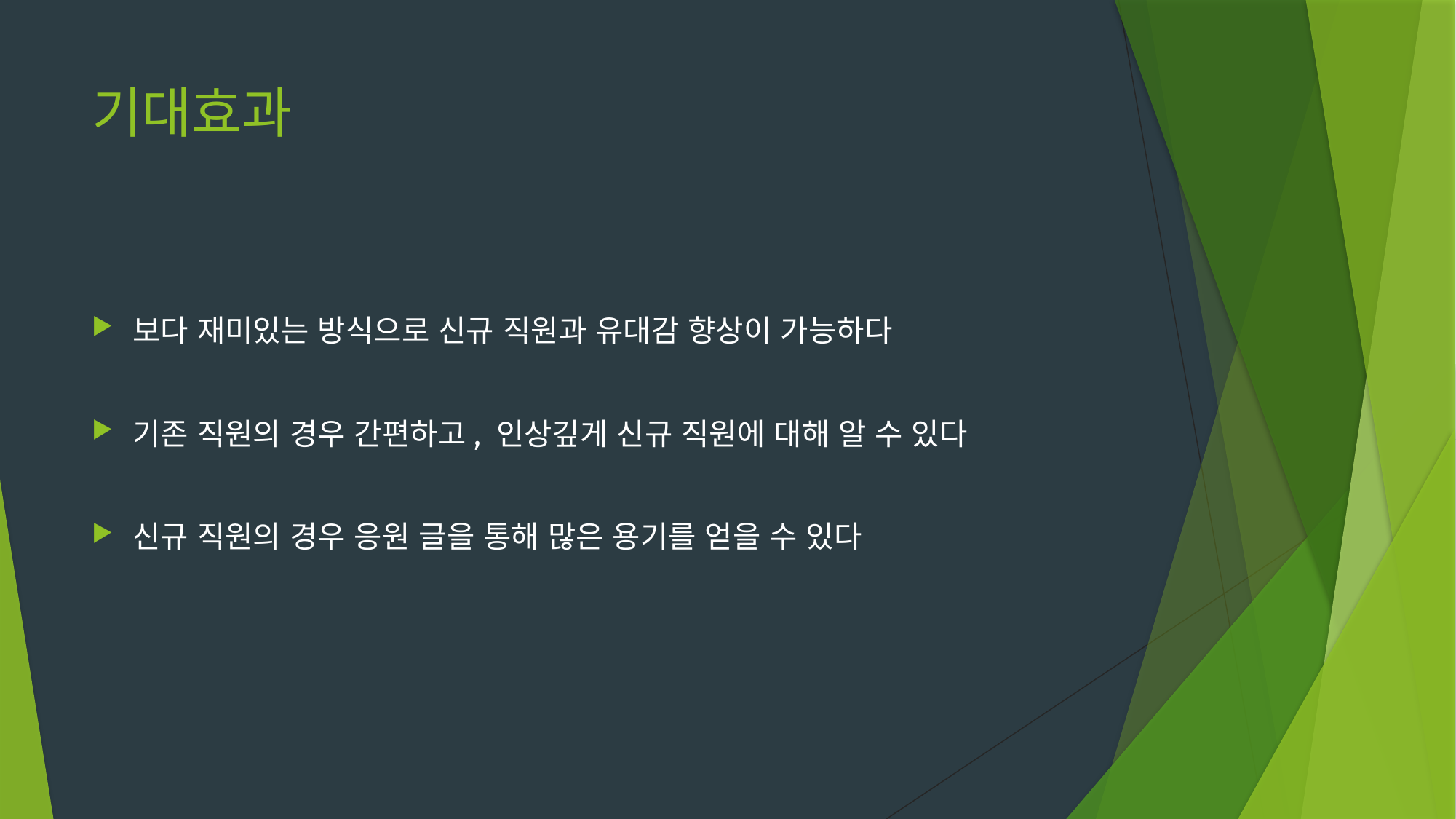

# 기대효과

보다 재미있는 방식으로 신규 직원과 유대감 향상이 가능하다

기존 직원의 경우 간편하고, 인상깊게 신규 직원에 대해 알 수 있다

신규 직원의 경우 응원 글을 통해 많은 용기를 얻을 수 있다